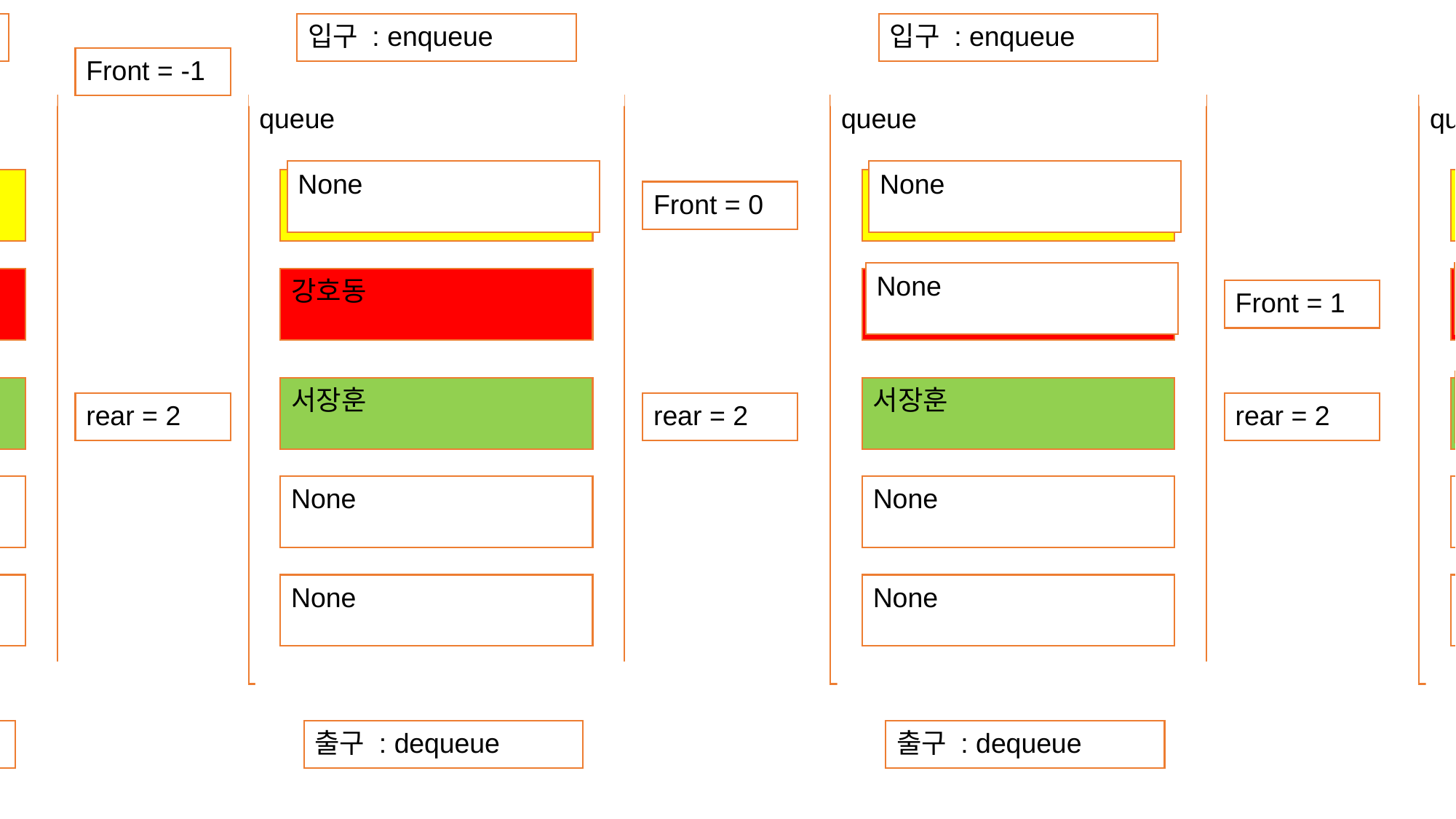

입구 : enqueue
입구 : enqueue
입구 : enqueue
입구 : enqueue
Front = -1

queue
queue
queue
queue
None
None
None
유재석
유재석
유재석
유재석
Front = 0
None
None
강호동
강호동
강호동
강호동
Front = 1
Front = 2
None
서장훈
서장훈
서장훈
서장훈
rear = 2
rear = 2
rear = 2
rear = 2
None
None
None
None
None
None
None
None

출구 : dequeue
출구 : dequeue
출구 : dequeue
출구 : dequeue